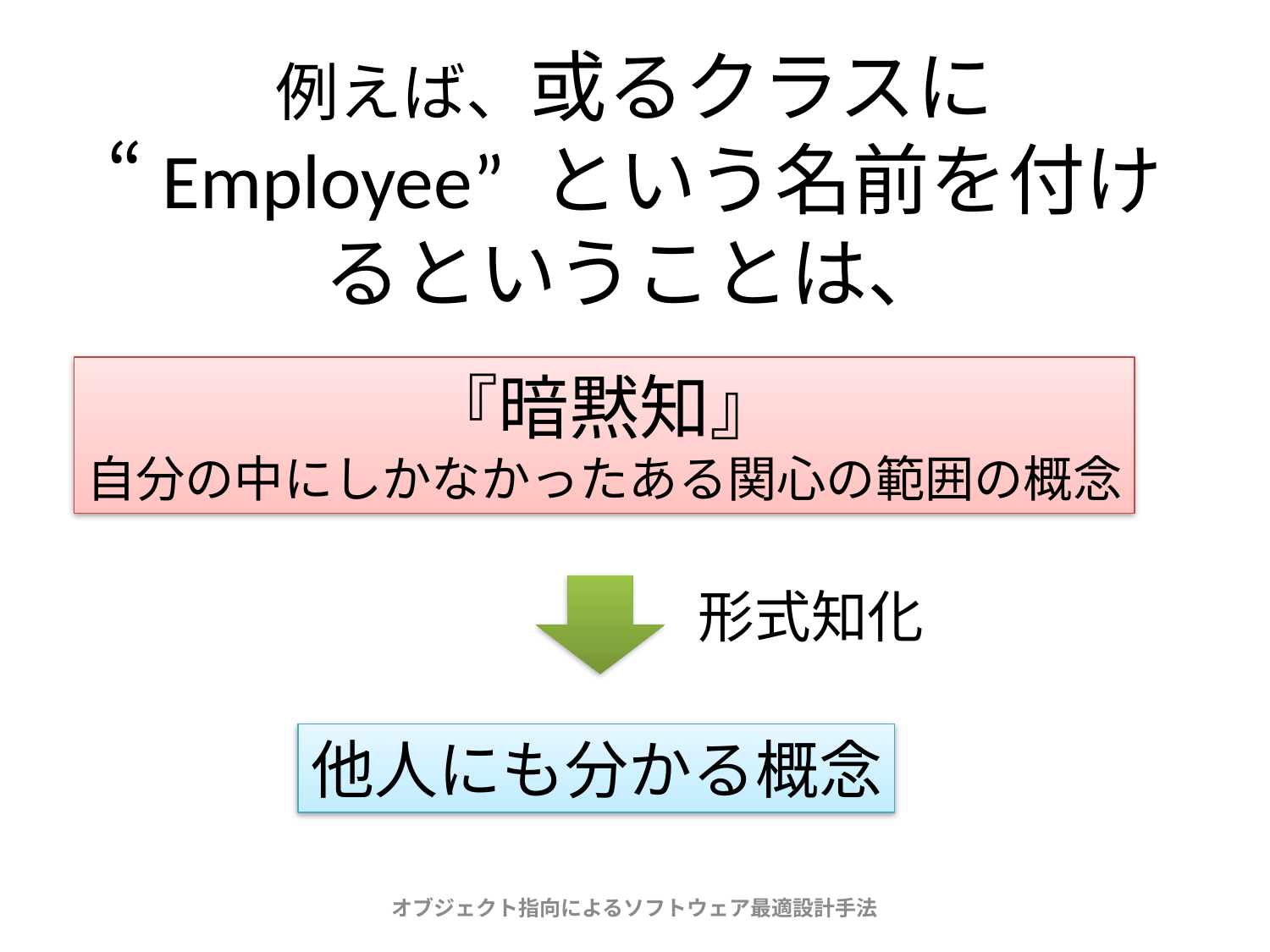

# 例えば、或るクラスに “Employee” という名前を付けるということは、
『暗黙知』
自分の中にしかなかったある関心の範囲の概念
形式知化

他人にも分かる概念
オブジェクト指向によるソフトウェア最適設計手法